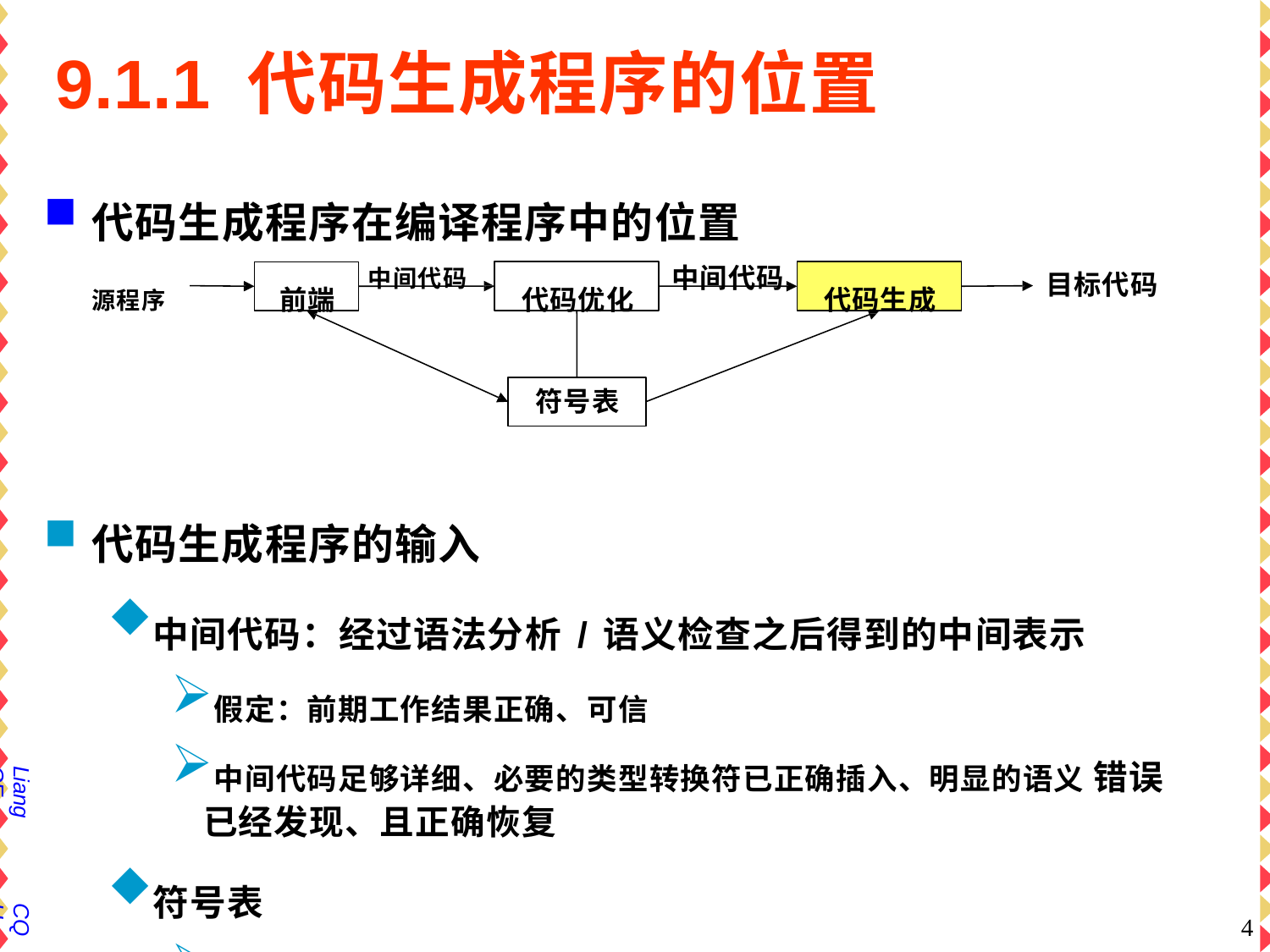

# 9.1.1 代码生成程序的位置
代码生成程序在编译程序中的位置
中间代码	中间代码

目标代码
源程序	前端	代码优化	代码生成

符号表

代码生成程序的输入
中间代码：经过语法分析/语义检查之后得到的中间表示
假定：前期工作结果正确、可信
中间代码足够详细、必要的类型转换符已正确插入、明显的语义 错误已经发现、且正确恢复
符号表
记录了与名字有关的信息
决定中间表示中的名字所代表的数据对象的运行地址
Liang GE
CQU
4